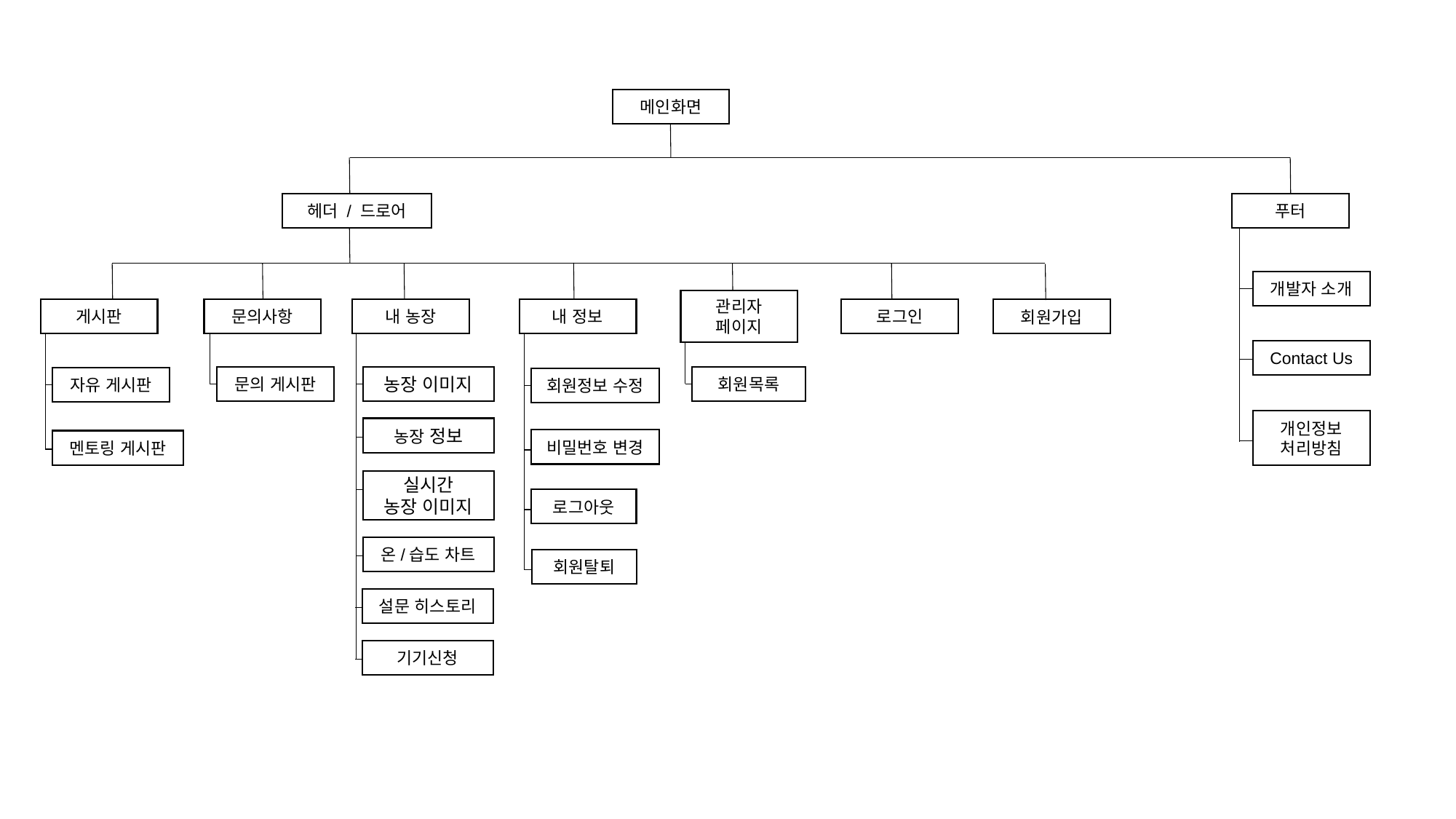

메인화면
헤더 / 드로어
푸터
개발자 소개
관리자
페이지
내 농장
로그인
문의사항
내 정보
게시판
회원가입
Contact Us
농장 이미지
회원목록
문의 게시판
자유 게시판
회원정보 수정
개인정보
처리방침
농장 정보
비밀번호 변경
멘토링 게시판
실시간
농장 이미지
로그아웃
온/습도 차트
회원탈퇴
설문 히스토리
기기신청